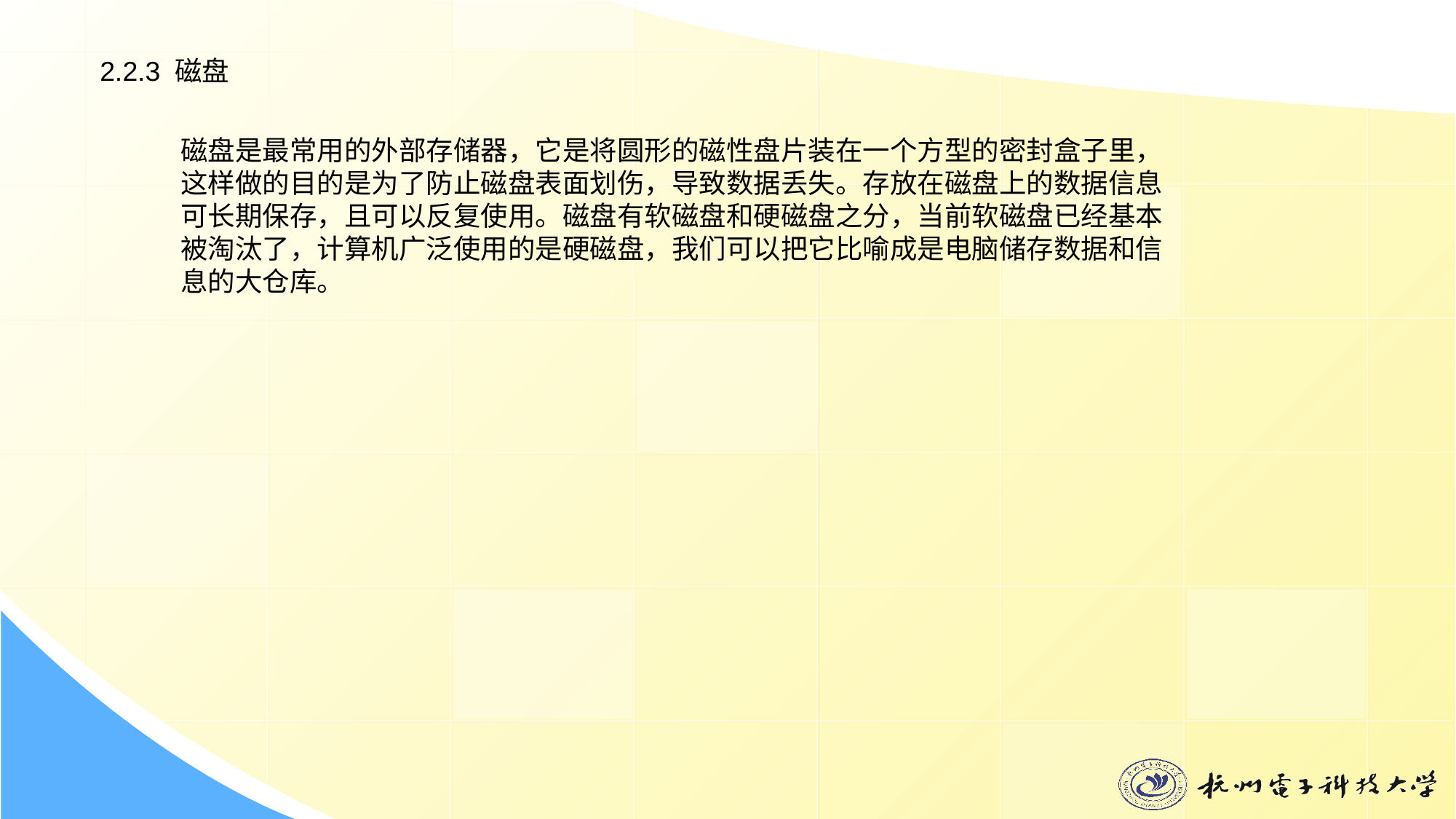

2.2.3 磁盘
磁盘是最常用的外部存储器，它是将圆形的磁性盘片装在一个方型的密封盒子里，这样做的目的是为了防止磁盘表面划伤，导致数据丢失。存放在磁盘上的数据信息可长期保存，且可以反复使用。磁盘有软磁盘和硬磁盘之分，当前软磁盘已经基本被淘汰了，计算机广泛使用的是硬磁盘，我们可以把它比喻成是电脑储存数据和信息的大仓库。